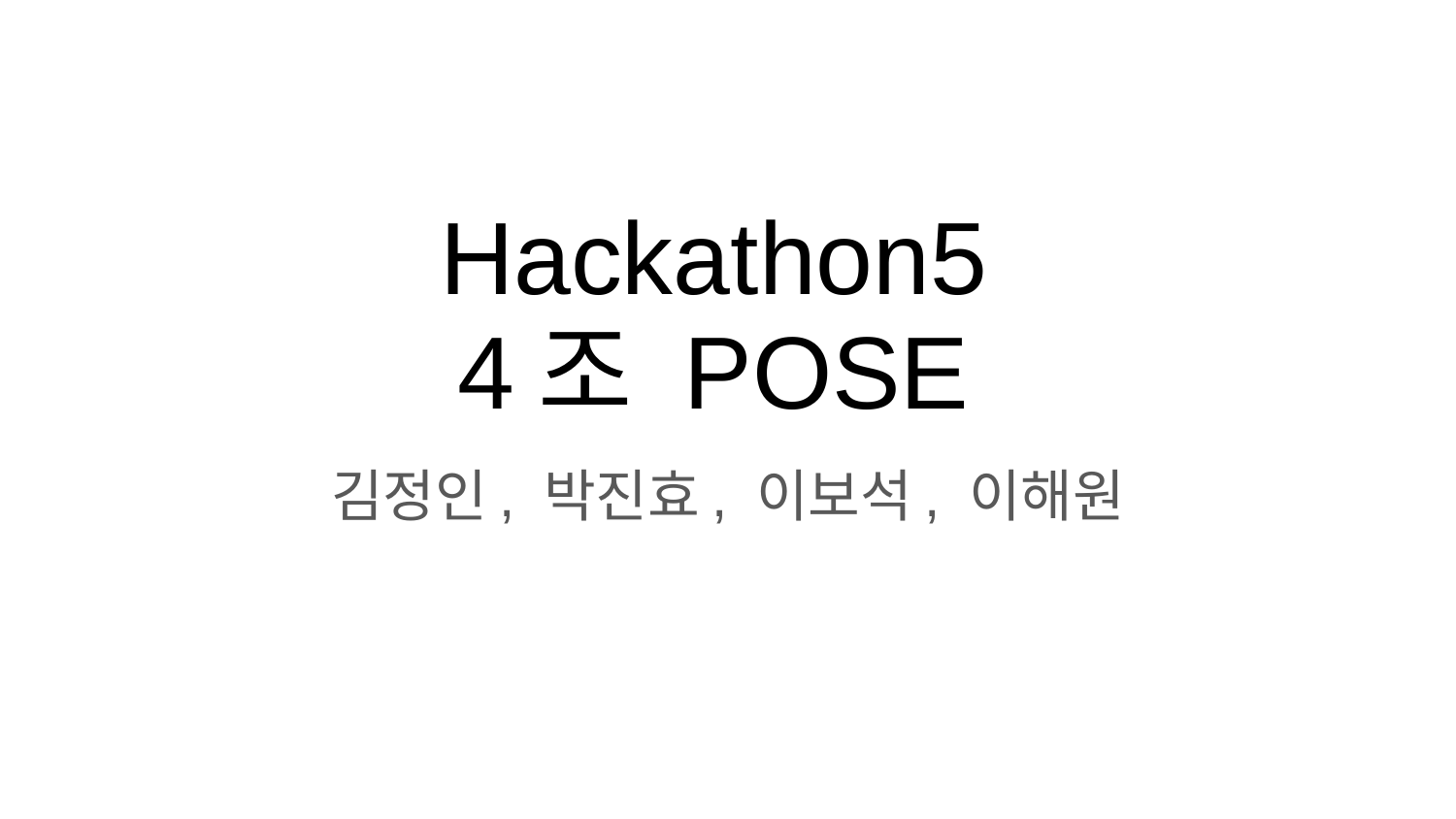

# Hackathon5
4조 POSE
김정인, 박진효, 이보석, 이해원